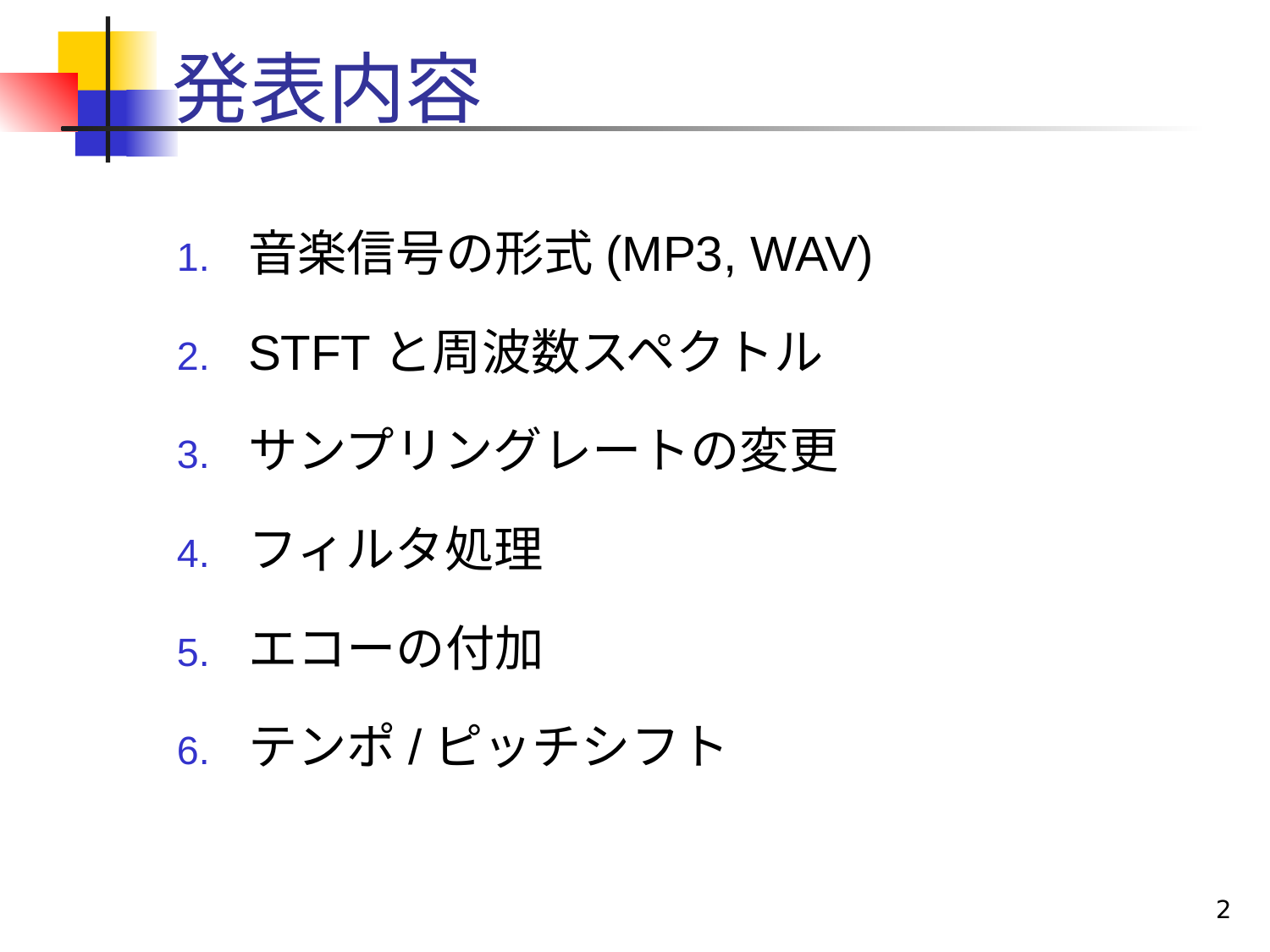

# 発表内容
音楽信号の形式(MP3, WAV)
STFTと周波数スペクトル
サンプリングレートの変更
フィルタ処理
エコーの付加
テンポ/ピッチシフト

2